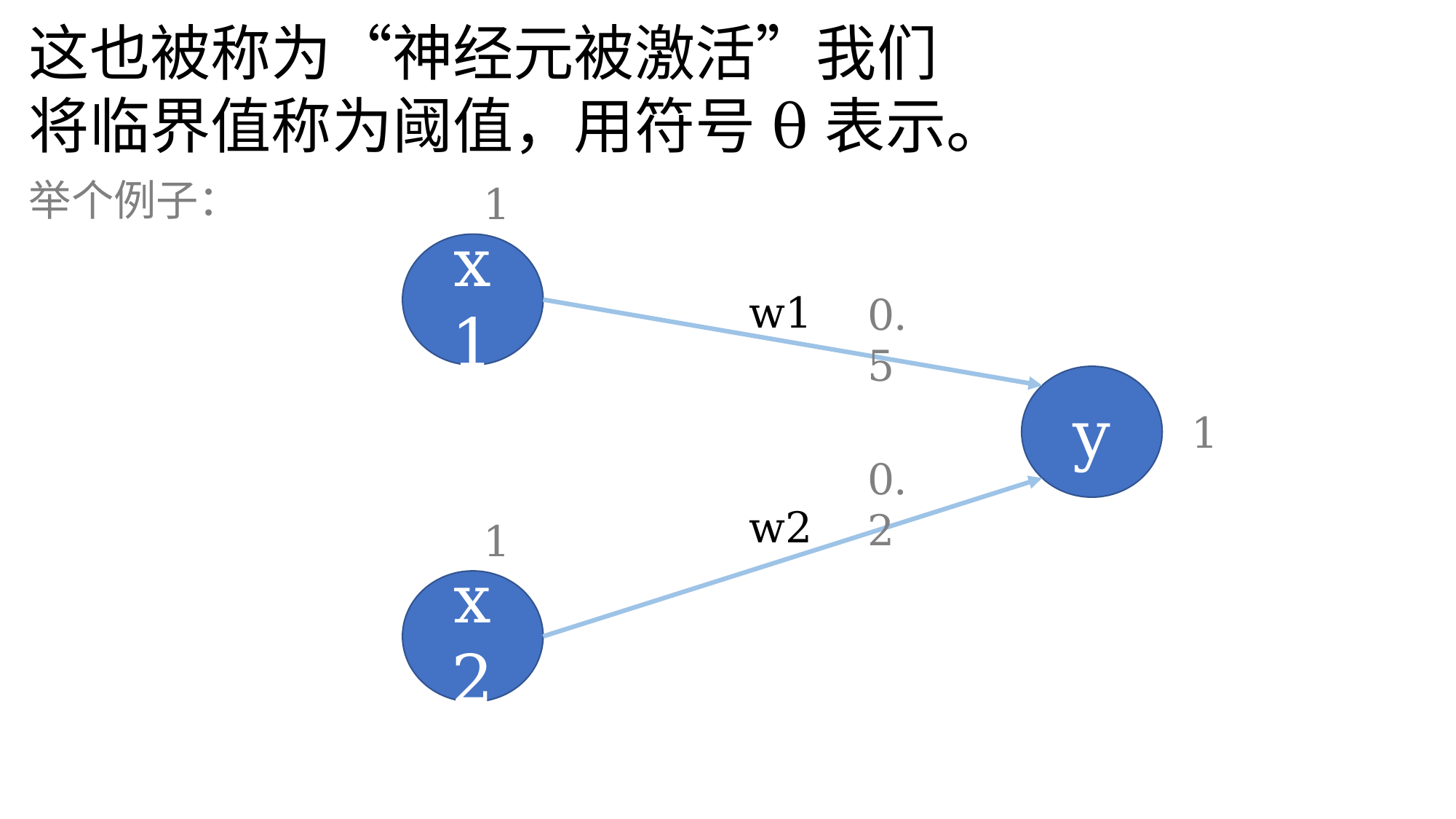

这也被称为“神经元被激活”我们将临界值称为阈值，用符号θ表示。
举个例子：
1
x1
w1
w2
0.5
y
1
0.2
1
x2